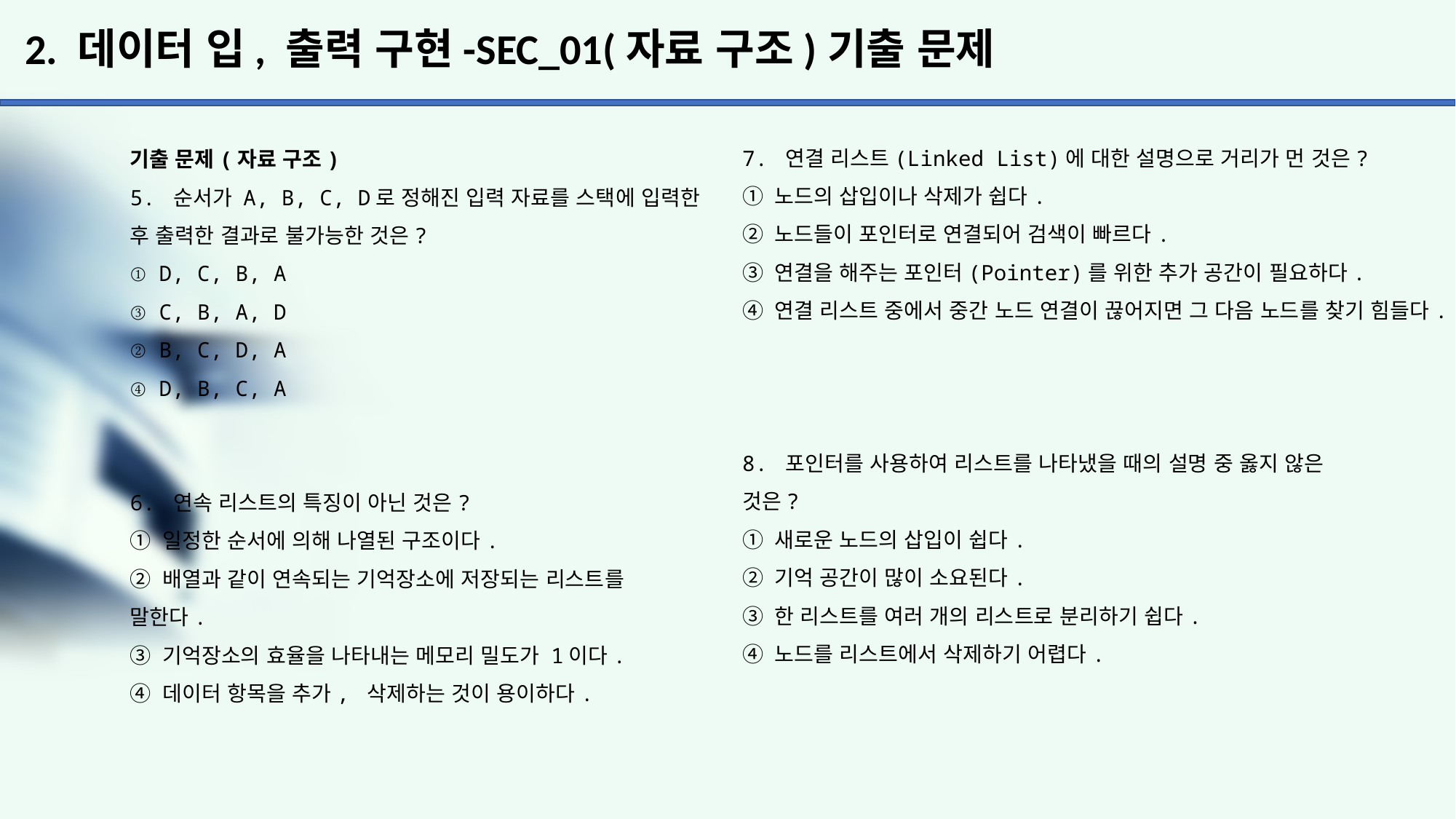

# 2. 데이터 입, 출력 구현-SEC_01(자료 구조)기출 문제
7. 연결 리스트(Linked List)에 대한 설명으로 거리가 먼 것은?
① 노드의 삽입이나 삭제가 쉽다.
② 노드들이 포인터로 연결되어 검색이 빠르다.
③ 연결을 해주는 포인터(Pointer)를 위한 추가 공간이 필요하다.
④ 연결 리스트 중에서 중간 노드 연결이 끊어지면 그 다음 노드를 찾기 힘들다.

8. 포인터를 사용하여 리스트를 나타냈을 때의 설명 중 옳지 않은
것은?
① 새로운 노드의 삽입이 쉽다.
② 기억 공간이 많이 소요된다.
③ 한 리스트를 여러 개의 리스트로 분리하기 쉽다.
④ 노드를 리스트에서 삭제하기 어렵다.
기출 문제(자료 구조)
5. 순서가 A, B, C, D로 정해진 입력 자료를 스택에 입력한 후 출력한 결과로 불가능한 것은?
① D, C, B, A
③ C, B, A, D
② B, C, D, A
④ D, B, C, A

6. 연속 리스트의 특징이 아닌 것은?
① 일정한 순서에 의해 나열된 구조이다.
② 배열과 같이 연속되는 기억장소에 저장되는 리스트를
말한다.
③ 기억장소의 효율을 나타내는 메모리 밀도가 1이다.
④ 데이터 항목을 추가, 삭제하는 것이 용이하다.